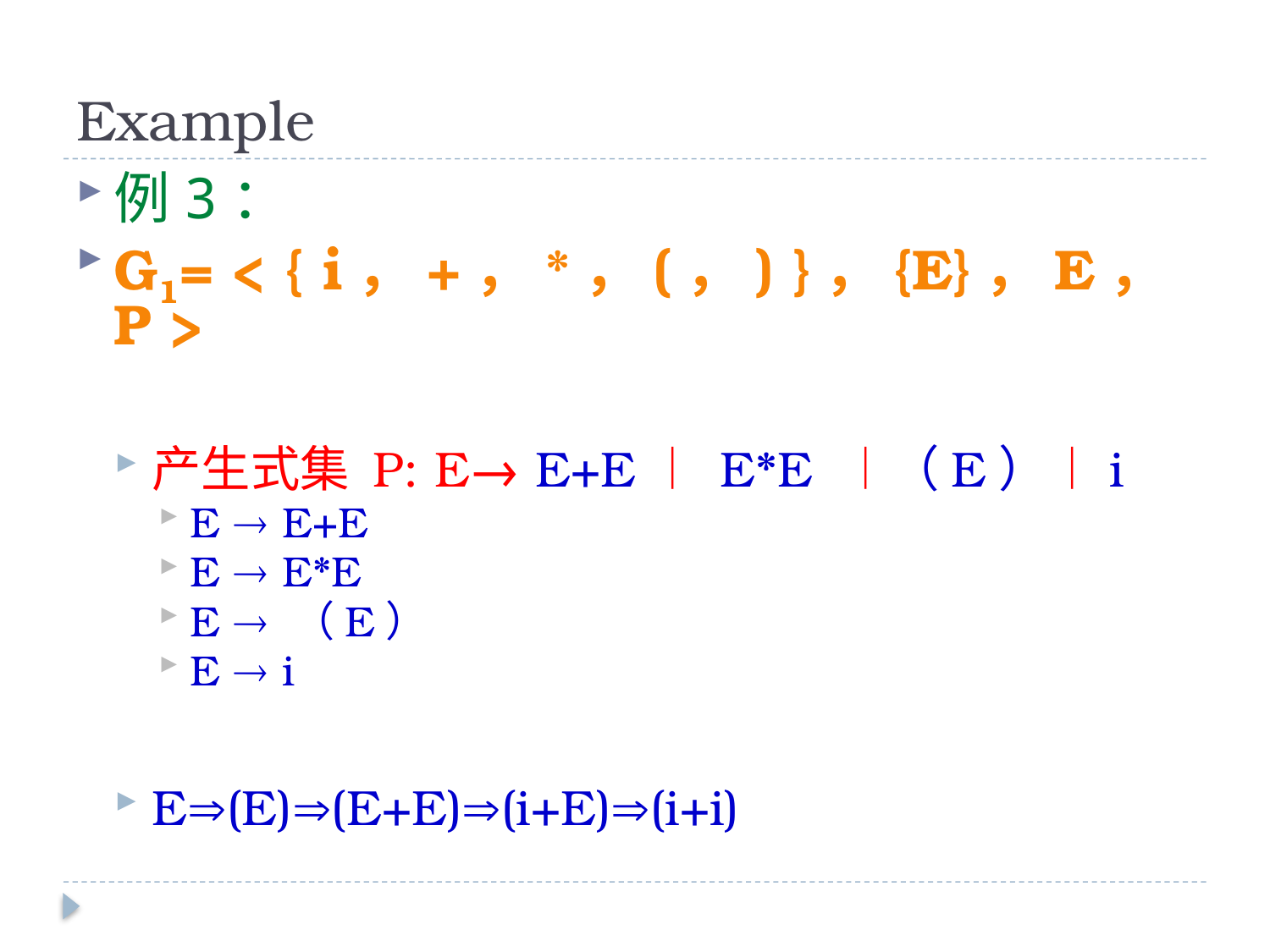

# Example
例3：
G1= < { i，+，*，(，) }，{E}，E， P >

产生式集 P: E→ E+E︱ E*E ︱（E）︱i
E → E+E
E → E*E
E → （E）
E → i

E⇒(E)⇒(E+E)⇒(i+E)⇒(i+i)

40